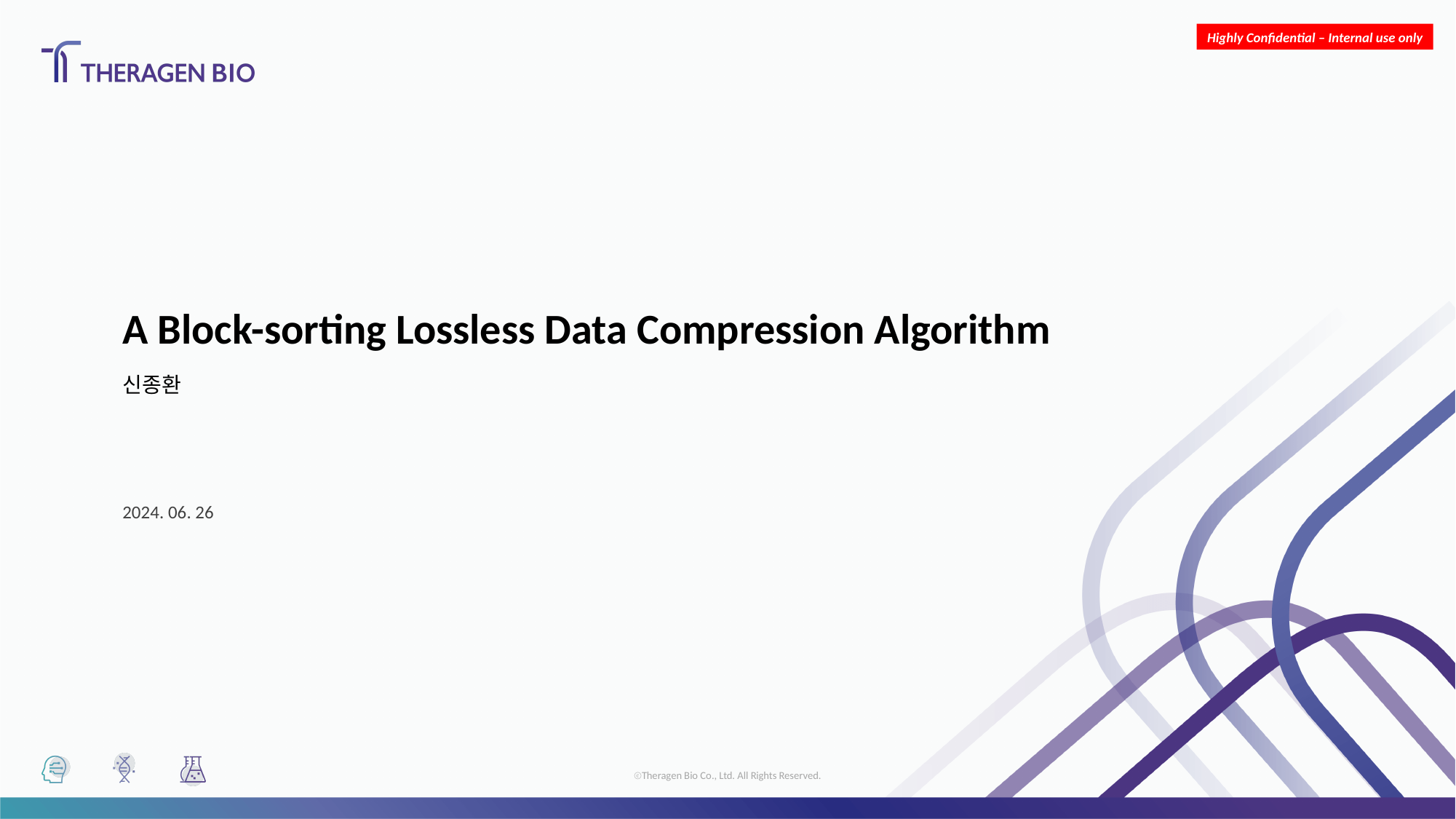

# A Block-sorting Lossless Data Compression Algorithm
신종환
2024. 06. 26